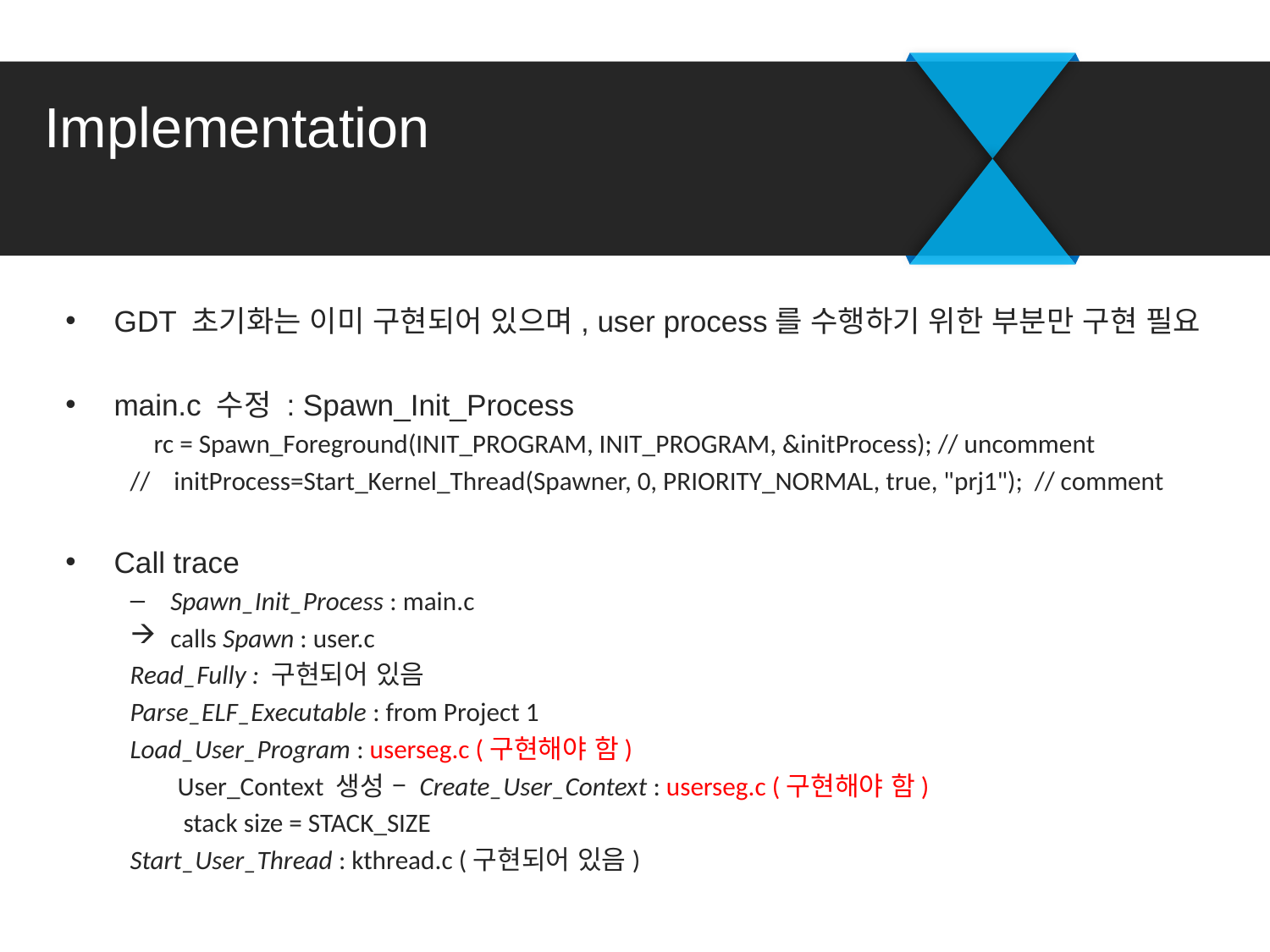

# Implementation

GDT 초기화는 이미 구현되어 있으며, user process를 수행하기 위한 부분만 구현 필요

main.c 수정 : Spawn_Init_Process
    rc = Spawn_Foreground(INIT_PROGRAM, INIT_PROGRAM, &initProcess); // uncomment
//    initProcess=Start_Kernel_Thread(Spawner, 0, PRIORITY_NORMAL, true, "prj1");  // comment

Call trace
Spawn_Init_Process : main.c
calls Spawn : user.c
	Read_Fully : 구현되어 있음
	Parse_ELF_Executable : from Project 1
	Load_User_Program : userseg.c (구현해야 함)
	        User_Context 생성 – Create_User_Context : userseg.c (구현해야 함)
	         stack size = STACK_SIZE
	Start_User_Thread : kthread.c (구현되어 있음)